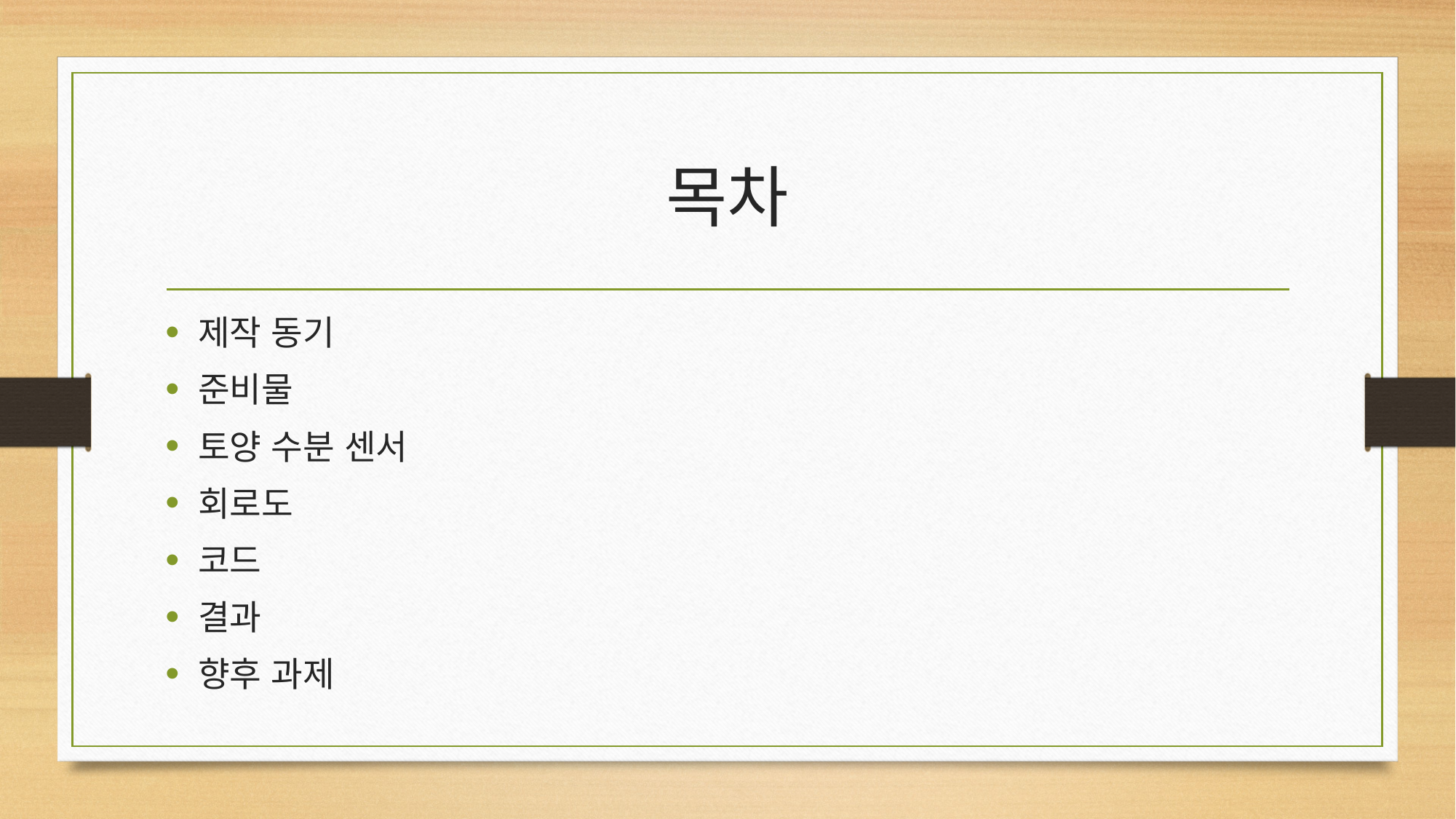

# 목차
제작 동기
준비물
토양 수분 센서
회로도
코드
결과
향후 과제